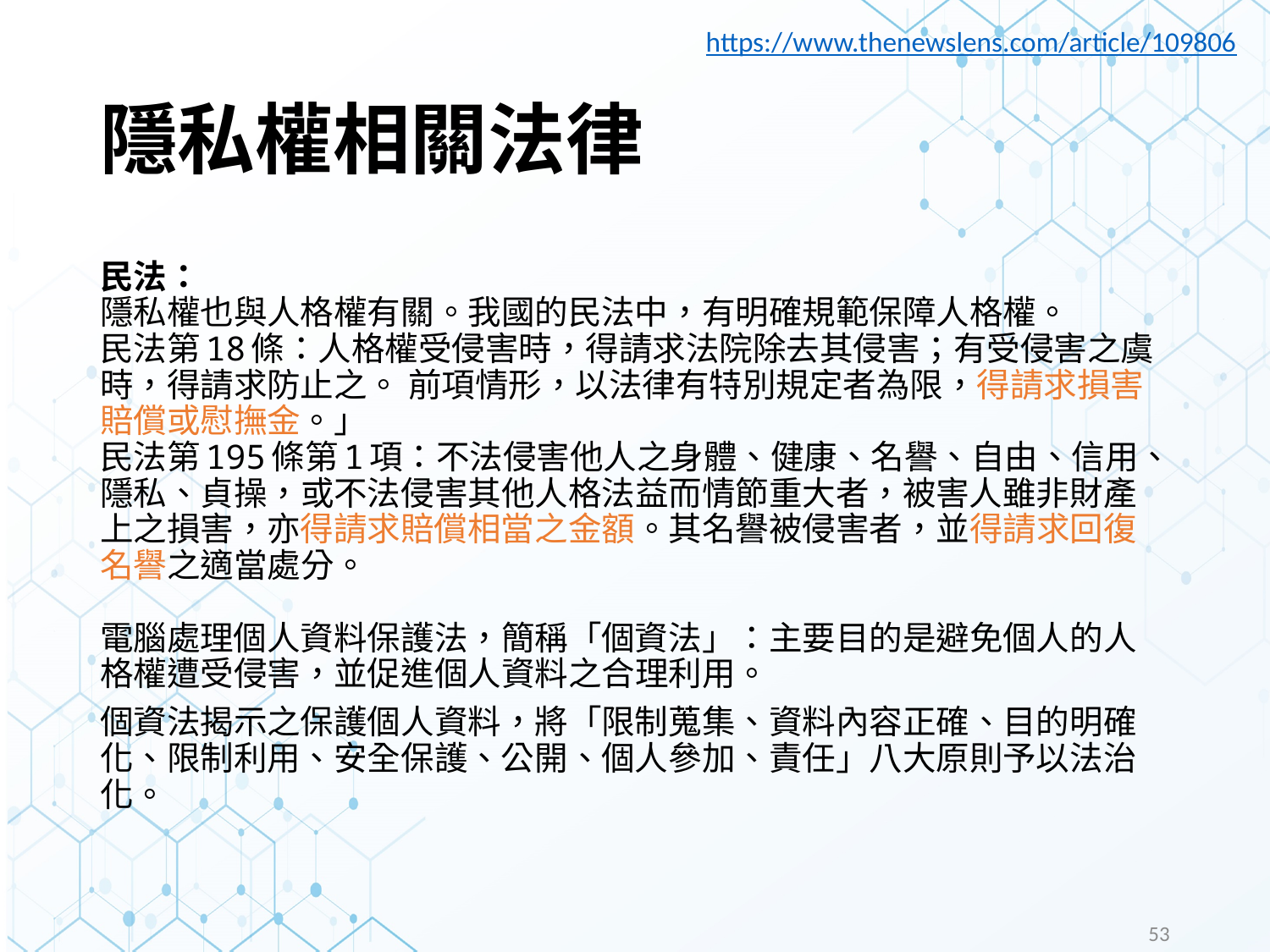

https://www.thenewslens.com/article/109806
# 隱私權相關法律
民法：
隱私權也與人格權有關。我國的民法中，有明確規範保障人格權。
民法第18條：人格權受侵害時，得請求法院除去其侵害；有受侵害之虞時，得請求防止之。 前項情形，以法律有特別規定者為限，得請求損害賠償或慰撫金。」
民法第195條第1項：不法侵害他人之身體、健康、名譽、自由、信用、隱私、貞操，或不法侵害其他人格法益而情節重大者，被害人雖非財產上之損害，亦得請求賠償相當之金額。其名譽被侵害者，並得請求回復名譽之適當處分。
電腦處理個人資料保護法，簡稱「個資法」：主要目的是避免個人的人格權遭受侵害，並促進個人資料之合理利用。
個資法揭示之保護個人資料，將「限制蒐集、資料內容正確、目的明確化、限制利用、安全保護、公開、個人參加、責任」八大原則予以法治化。
53